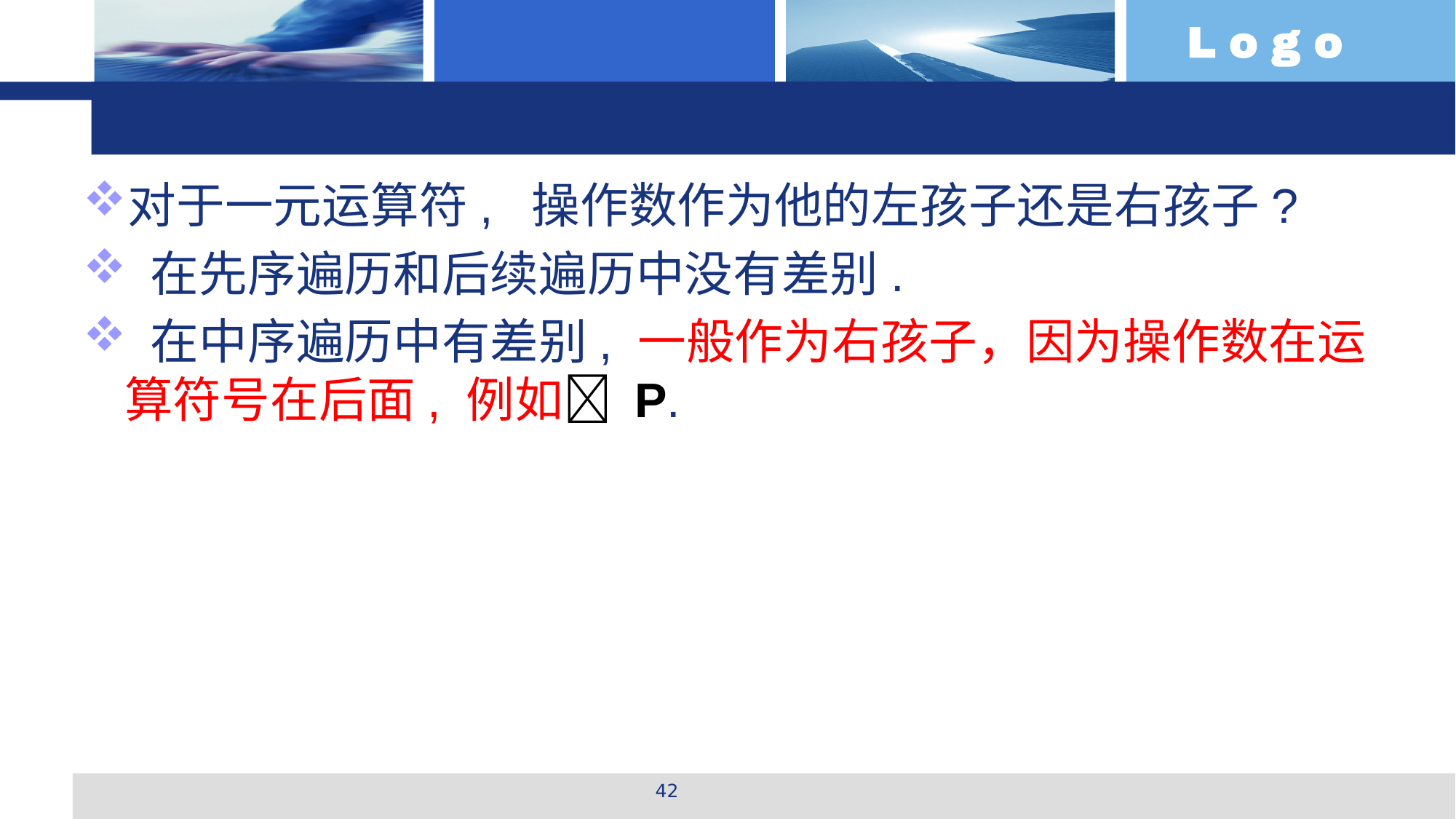

#
对于一元运算符,  操作数作为他的左孩子还是右孩子?
 在先序遍历和后续遍历中没有差别.
 在中序遍历中有差别, 一般作为右孩子，因为操作数在运算符号在后面, 例如¬ P.
42